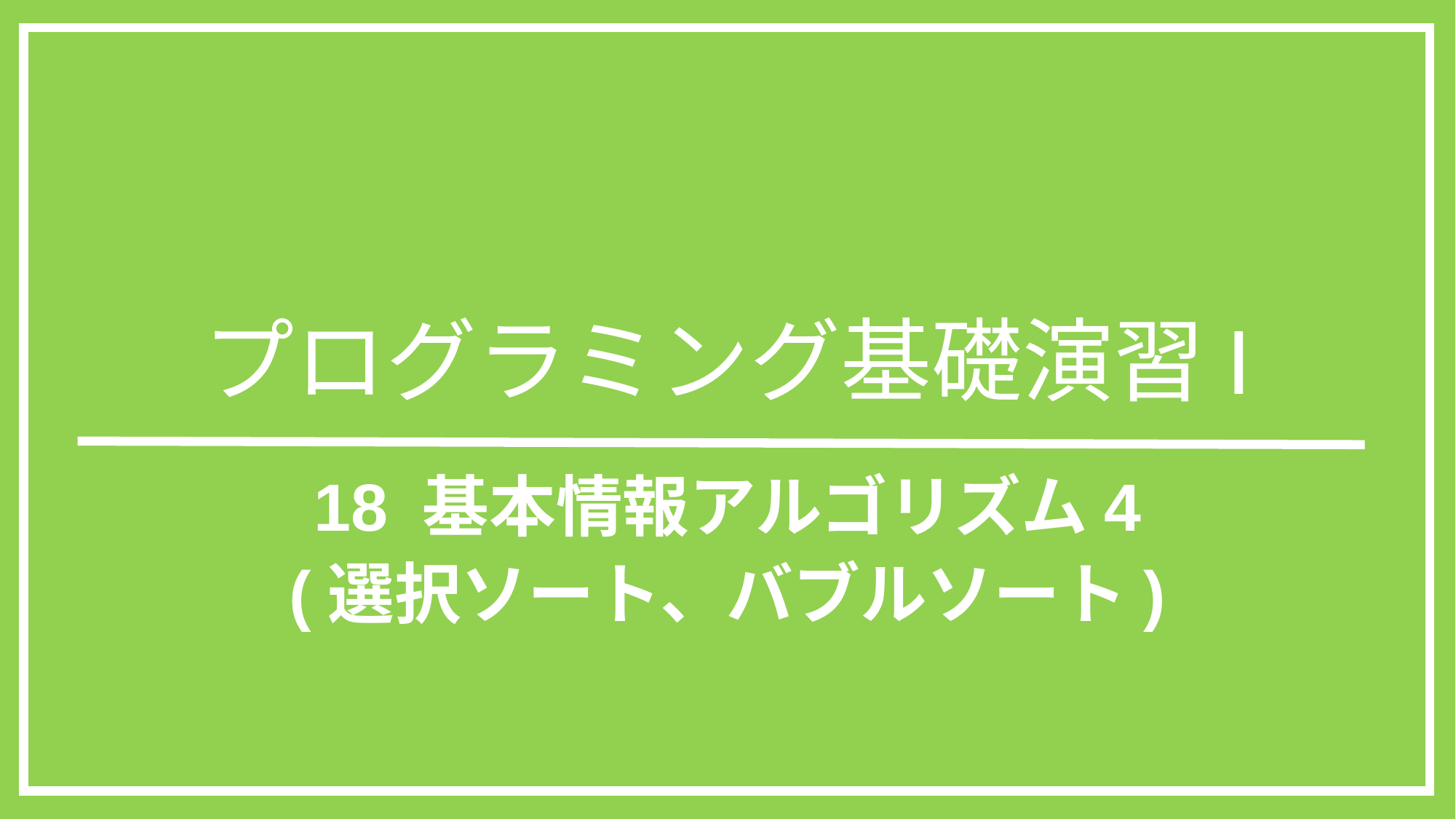

# プログラミング基礎演習I
18 基本情報アルゴリズム4
(選択ソート、バブルソート)